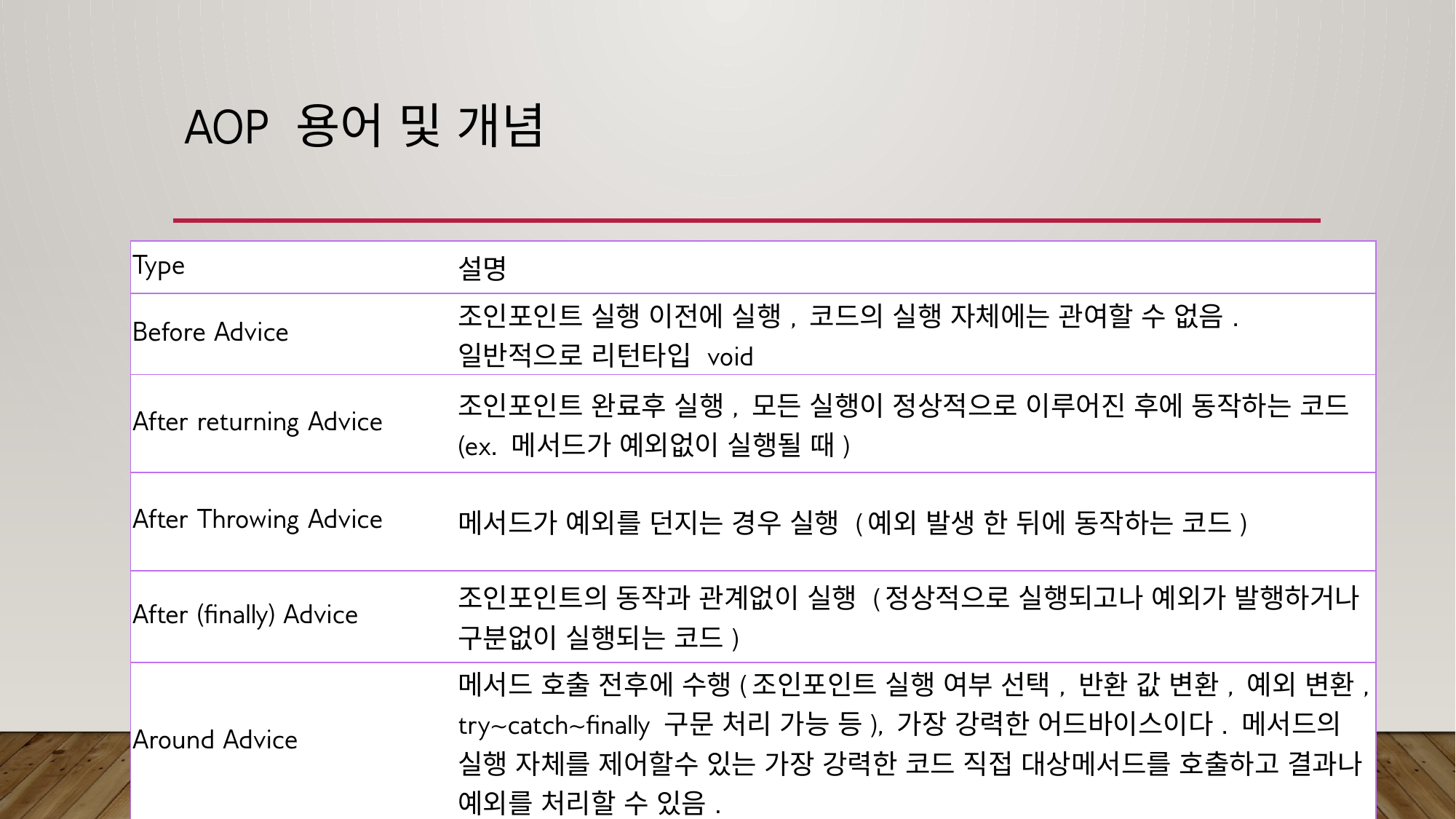

# AOP 용어 및 개념
| Type | 설명 |
| --- | --- |
| Before Advice | 조인포인트 실행 이전에 실행, 코드의 실행 자체에는 관여할 수 없음. 일반적으로 리턴타입 void |
| After returning Advice | 조인포인트 완료후 실행, 모든 실행이 정상적으로 이루어진 후에 동작하는 코드 (ex. 메서드가 예외없이 실행될 때) |
| After Throwing Advice | 메서드가 예외를 던지는 경우 실행 (예외 발생 한 뒤에 동작하는 코드) |
| After (finally) Advice | 조인포인트의 동작과 관계없이 실행 (정상적으로 실행되고나 예외가 발행하거나 구분없이 실행되는 코드) |
| Around Advice | 메서드 호출 전후에 수행(조인포인트 실행 여부 선택, 반환 값 변환, 예외 변환, try~catch~finally 구문 처리 가능 등), 가장 강력한 어드바이스이다. 메서드의 실행 자체를 제어할수 있는 가장 강력한 코드 직접 대상메서드를 호출하고 결과나 예외를 처리할 수 있음. |